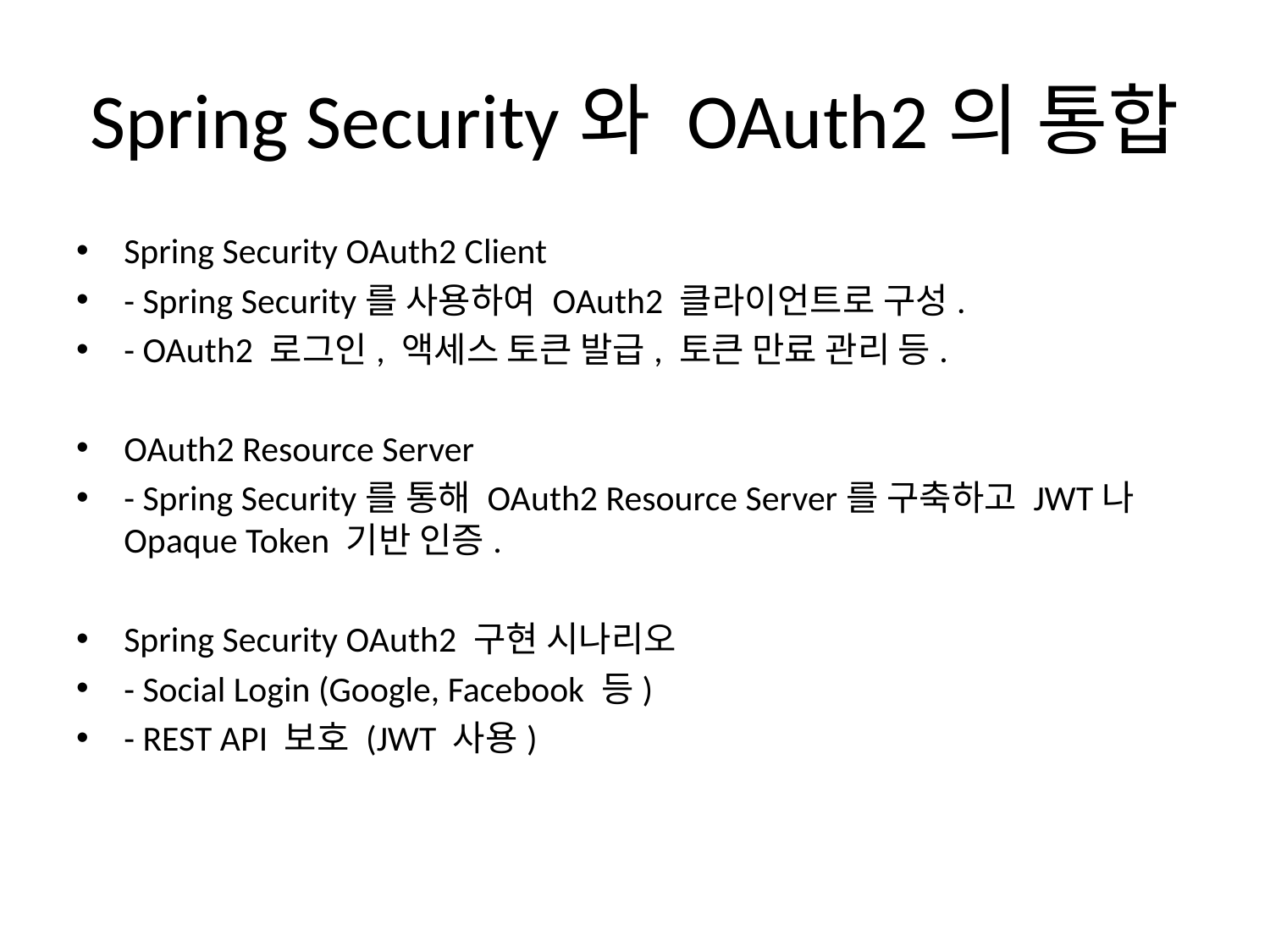

# Spring Security와 OAuth2의 통합
Spring Security OAuth2 Client
- Spring Security를 사용하여 OAuth2 클라이언트로 구성.
- OAuth2 로그인, 액세스 토큰 발급, 토큰 만료 관리 등.

OAuth2 Resource Server
- Spring Security를 통해 OAuth2 Resource Server를 구축하고 JWT나 Opaque Token 기반 인증.

Spring Security OAuth2 구현 시나리오
- Social Login (Google, Facebook 등)
- REST API 보호 (JWT 사용)